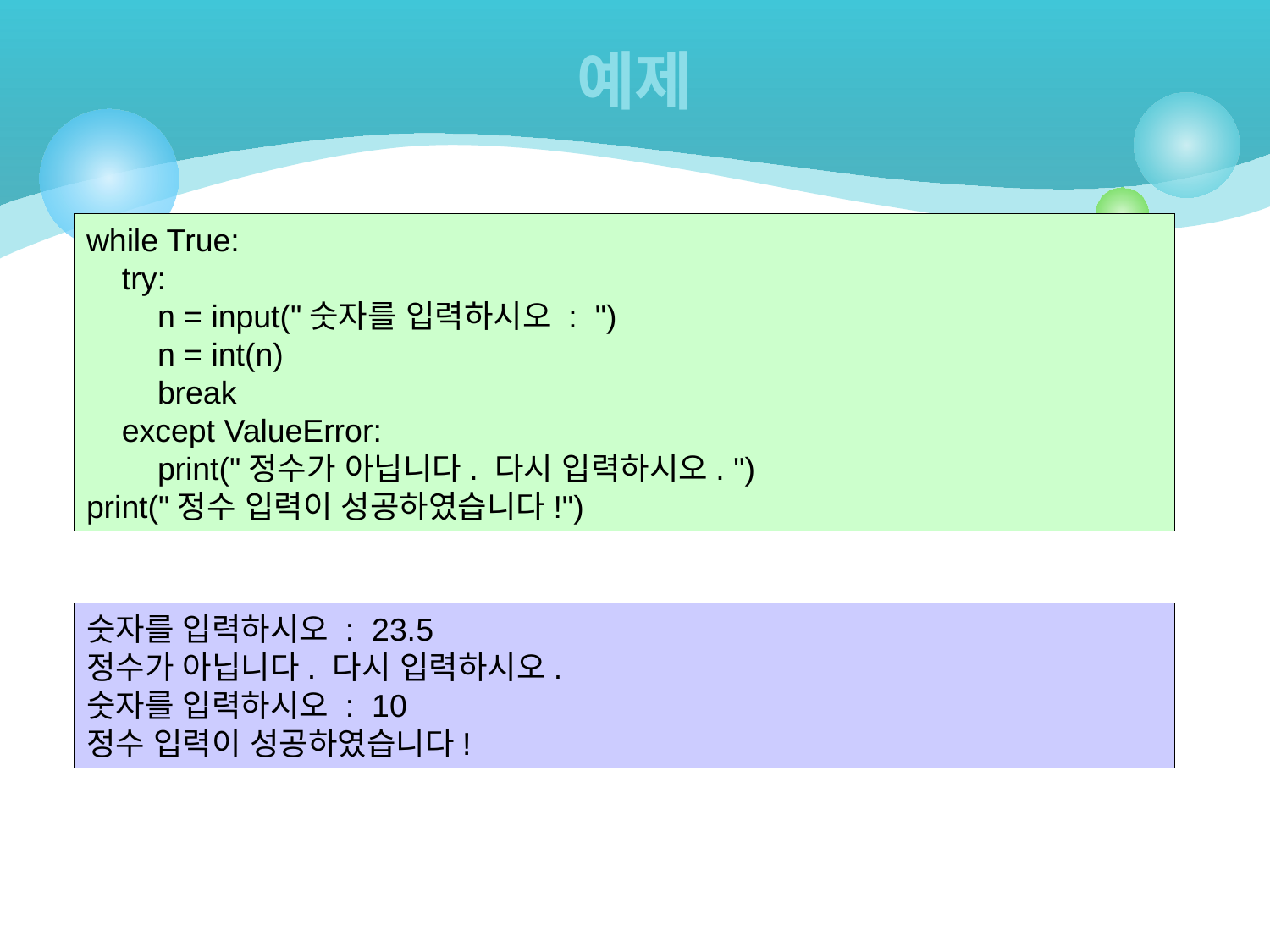

# 예제
while True:
    try:
        n = input("숫자를 입력하시오 :  ")
        n = int(n)
        break
    except ValueError:
        print("정수가 아닙니다. 다시 입력하시오. ")
print("정수 입력이 성공하였습니다!")
숫자를 입력하시오 :  23.5
정수가 아닙니다. 다시 입력하시오.
숫자를 입력하시오 :  10
정수 입력이 성공하였습니다!